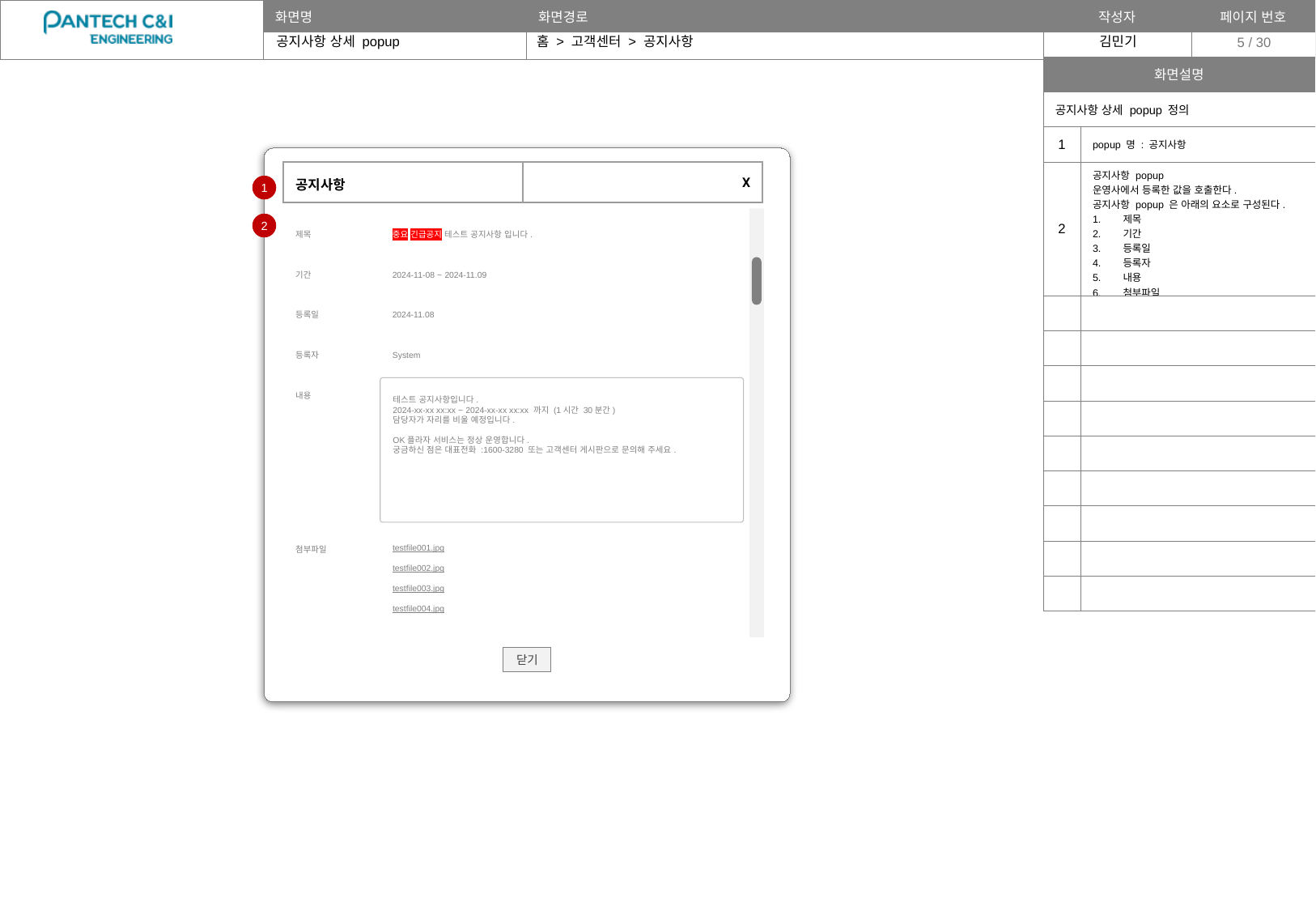

공지사항 상세 popup
홈 > 고객센터 > 공지사항
5
| 화면설명 |  |
| --- | --- |
| 공지사항 상세 popup 정의 |  |
| 1 | popup 명 : 공지사항 |
| 2 | 공지사항 popup 운영사에서 등록한 값을 호출한다. 공지사항 popup 은 아래의 요소로 구성된다. 제목 기간 등록일 등록자 내용 첨부파일 - 첨부파일 클릭시 다운로드 기능 제공 |
|  |  |
|  |  |
|  |  |
|  |  |
|  |  |
|  |  |
|  |  |
|  |  |
|  |  |

| 공지사항 | X |
| --- | --- |
1

2
제목
중요 긴급공지 테스트 공지사항 입니다.
기간
2024-11-08 ~ 2024-11.09
등록일
2024-11.08
등록자
System
내용

테스트 공지사항입니다.
2024-xx-xx xx:xx ~ 2024-xx-xx xx:xx 까지 (1시간 30분간)
담당자가 자리를 비울 예정입니다.

OK플라자 서비스는 정상 운영합니다.
궁금하신 점은 대표전화 :1600-3280 또는 고객센터 게시판으로 문의해 주세요.
첨부파일
testfile001.jpg

testfile002.jpg

testfile003.jpg

testfile004.jpg
>>
⋯
>
3
4
5
<
1
2
<<
닫기